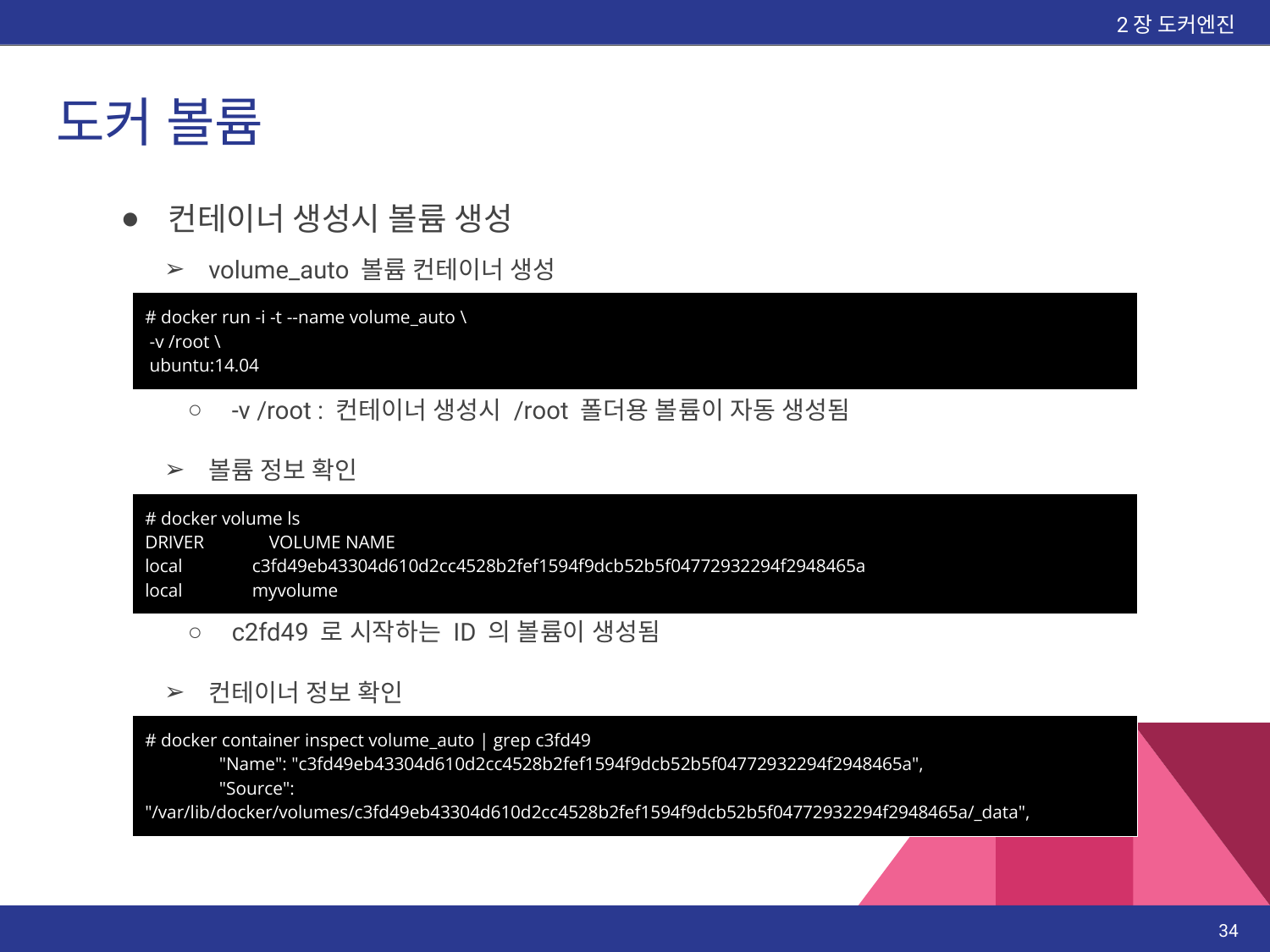

2장 도커엔진
# 도커 볼륨
컨테이너 생성시 볼륨 생성
volume_auto 볼륨 컨테이너 생성

| # docker run -i -t --name volume\_auto \ -v /root \ ubuntu:14.04 |
| --- |
-v /root : 컨테이너 생성시 /root 폴더용 볼륨이 자동 생성됨
볼륨 정보 확인

| # docker volume ls DRIVER VOLUME NAME local c3fd49eb43304d610d2cc4528b2fef1594f9dcb52b5f04772932294f2948465a local myvolume |
| --- |
c2fd49 로 시작하는 ID 의 볼륨이 생성됨
컨테이너 정보 확인

| # docker container inspect volume\_auto | grep c3fd49 "Name": "c3fd49eb43304d610d2cc4528b2fef1594f9dcb52b5f04772932294f2948465a", "Source": "/var/lib/docker/volumes/c3fd49eb43304d610d2cc4528b2fef1594f9dcb52b5f04772932294f2948465a/\_data", |
| --- |
34